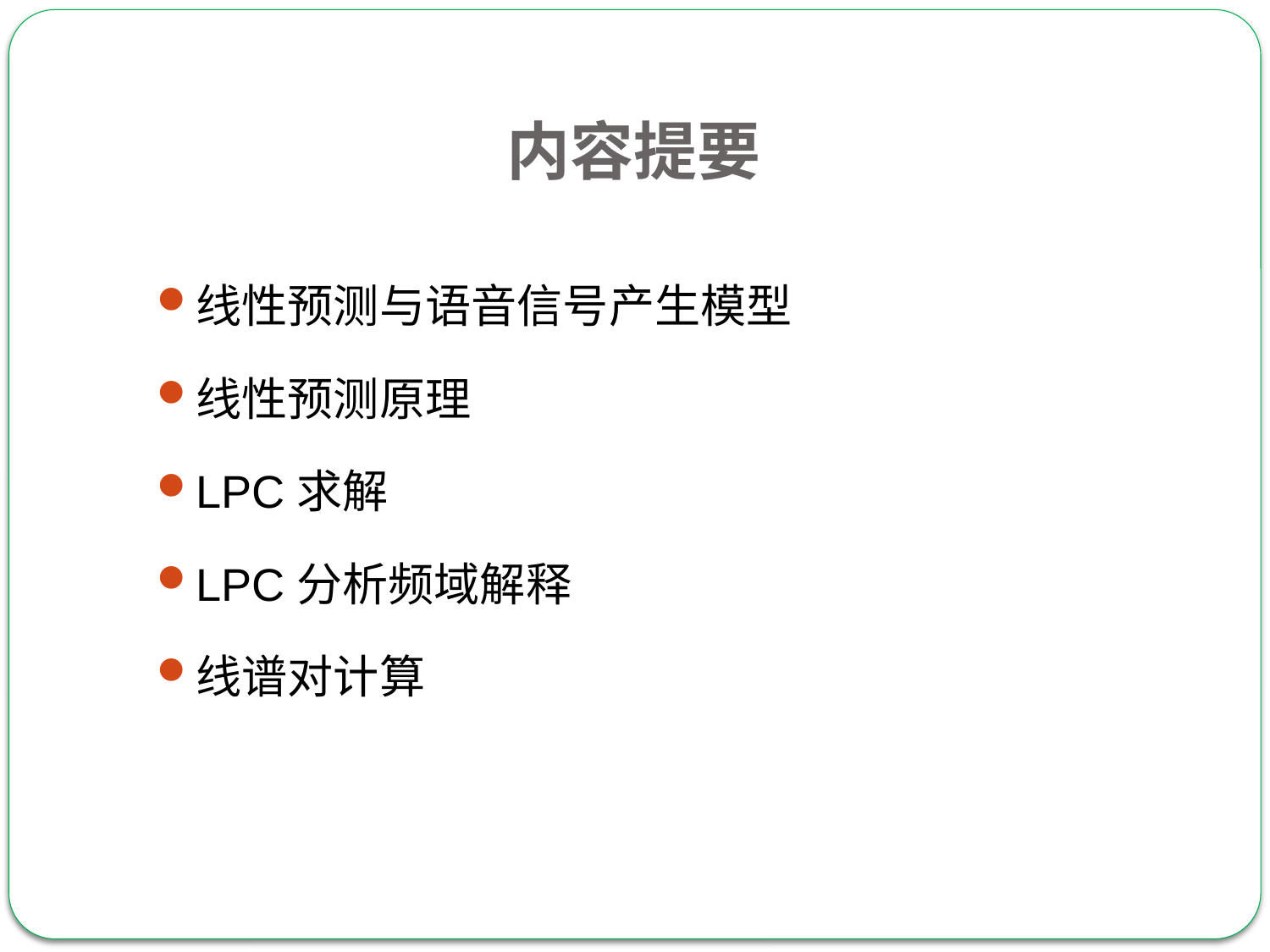

内容提要
线性预测与语音信号产生模型
线性预测原理
LPC求解
LPC分析频域解释
线谱对计算